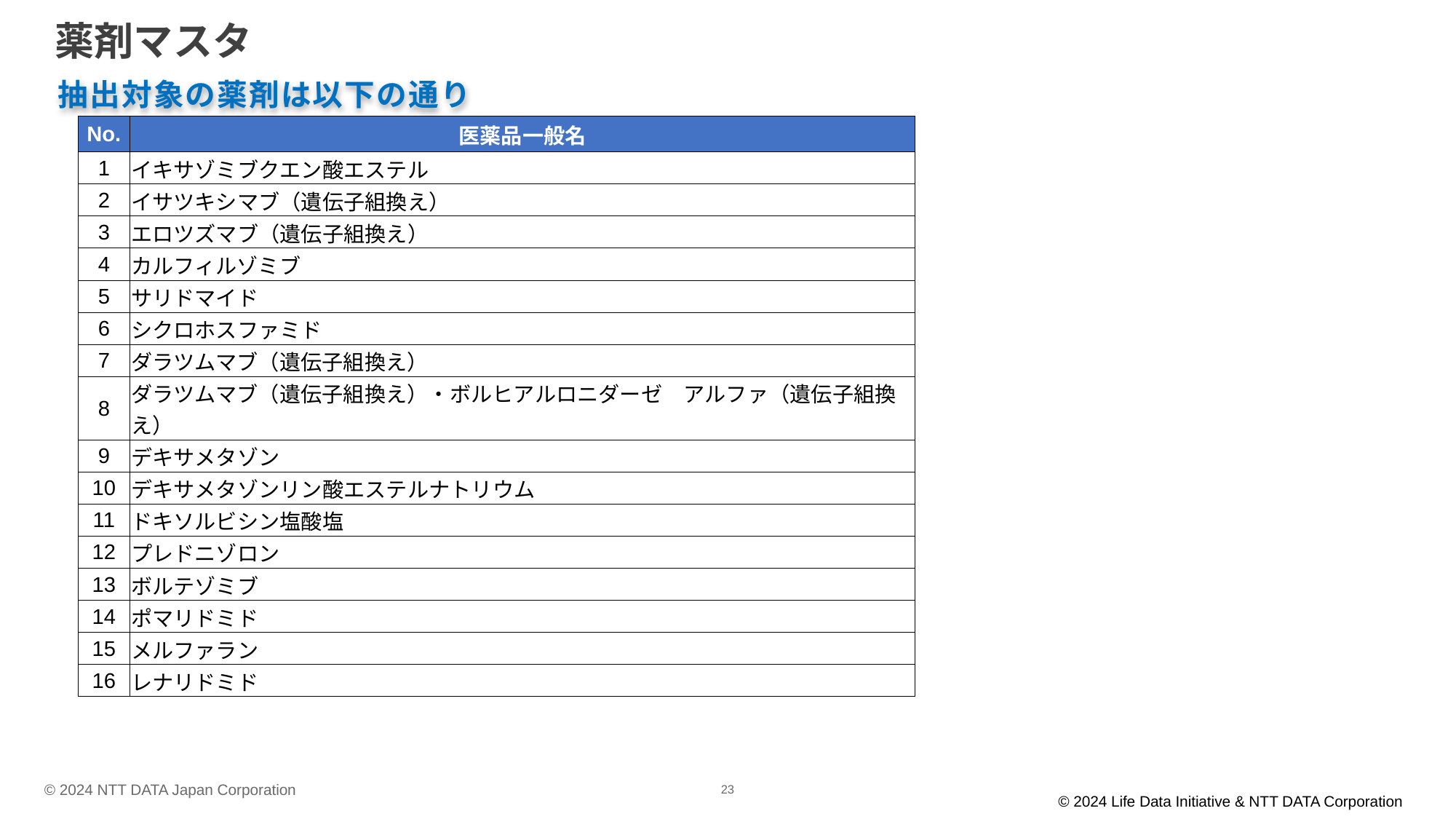

# 薬剤マスタ
抽出対象の薬剤は以下の通り
| No. | 医薬品一般名 |
| --- | --- |
| 1 | イキサゾミブクエン酸エステル |
| 2 | イサツキシマブ（遺伝子組換え） |
| 3 | エロツズマブ（遺伝子組換え） |
| 4 | カルフィルゾミブ |
| 5 | サリドマイド |
| 6 | シクロホスファミド |
| 7 | ダラツムマブ（遺伝子組換え） |
| 8 | ダラツムマブ（遺伝子組換え）・ボルヒアルロニダーゼ　アルファ（遺伝子組換え） |
| 9 | デキサメタゾン |
| 10 | デキサメタゾンリン酸エステルナトリウム |
| 11 | ドキソルビシン塩酸塩 |
| 12 | プレドニゾロン |
| 13 | ボルテゾミブ |
| 14 | ポマリドミド |
| 15 | メルファラン |
| 16 | レナリドミド |